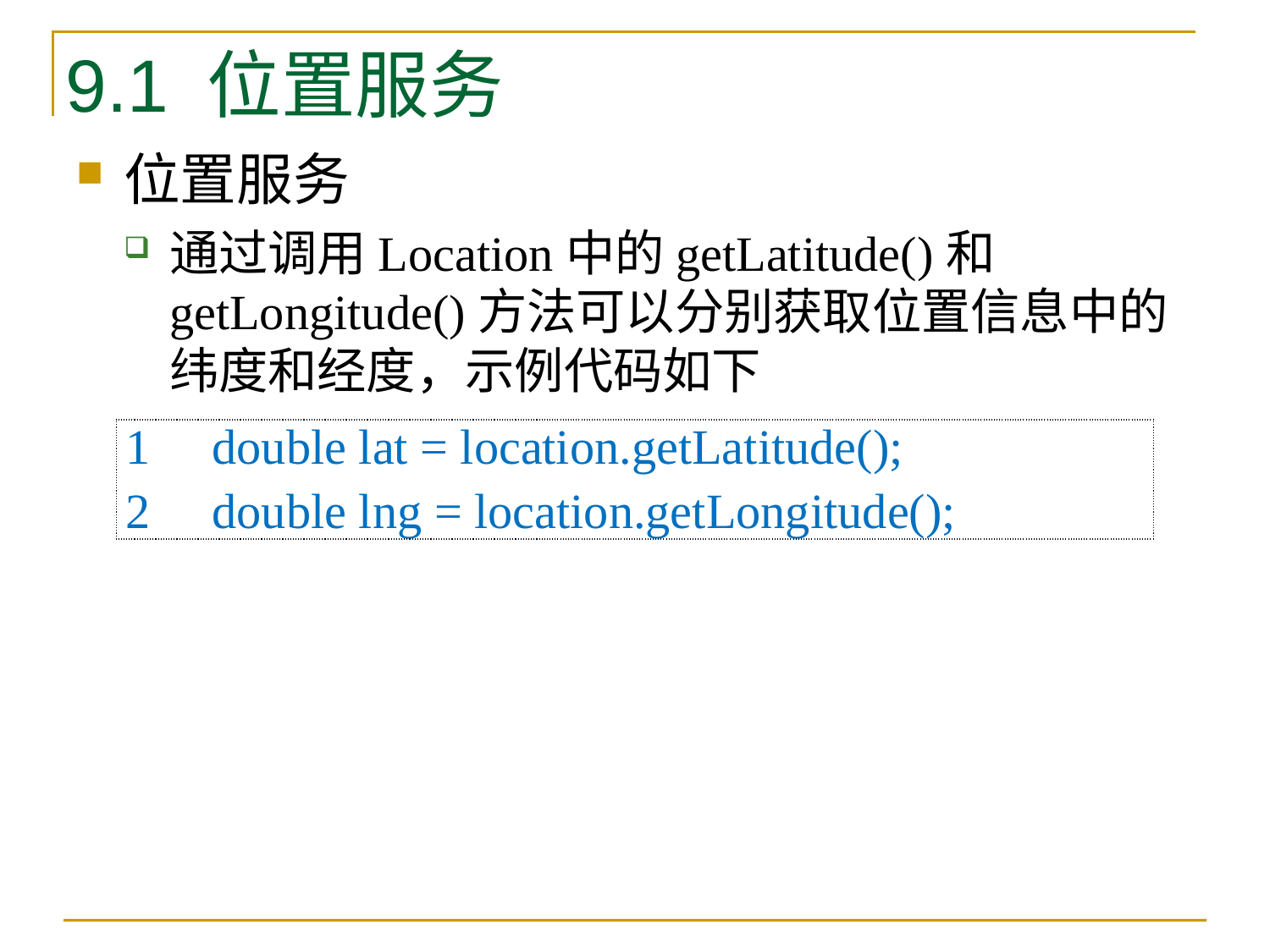

# 9.1 位置服务
位置服务
通过调用Location中的getLatitude()和getLongitude()方法可以分别获取位置信息中的纬度和经度，示例代码如下
| 1 double lat = location.getLatitude(); 2 double lng = location.getLongitude(); |
| --- |